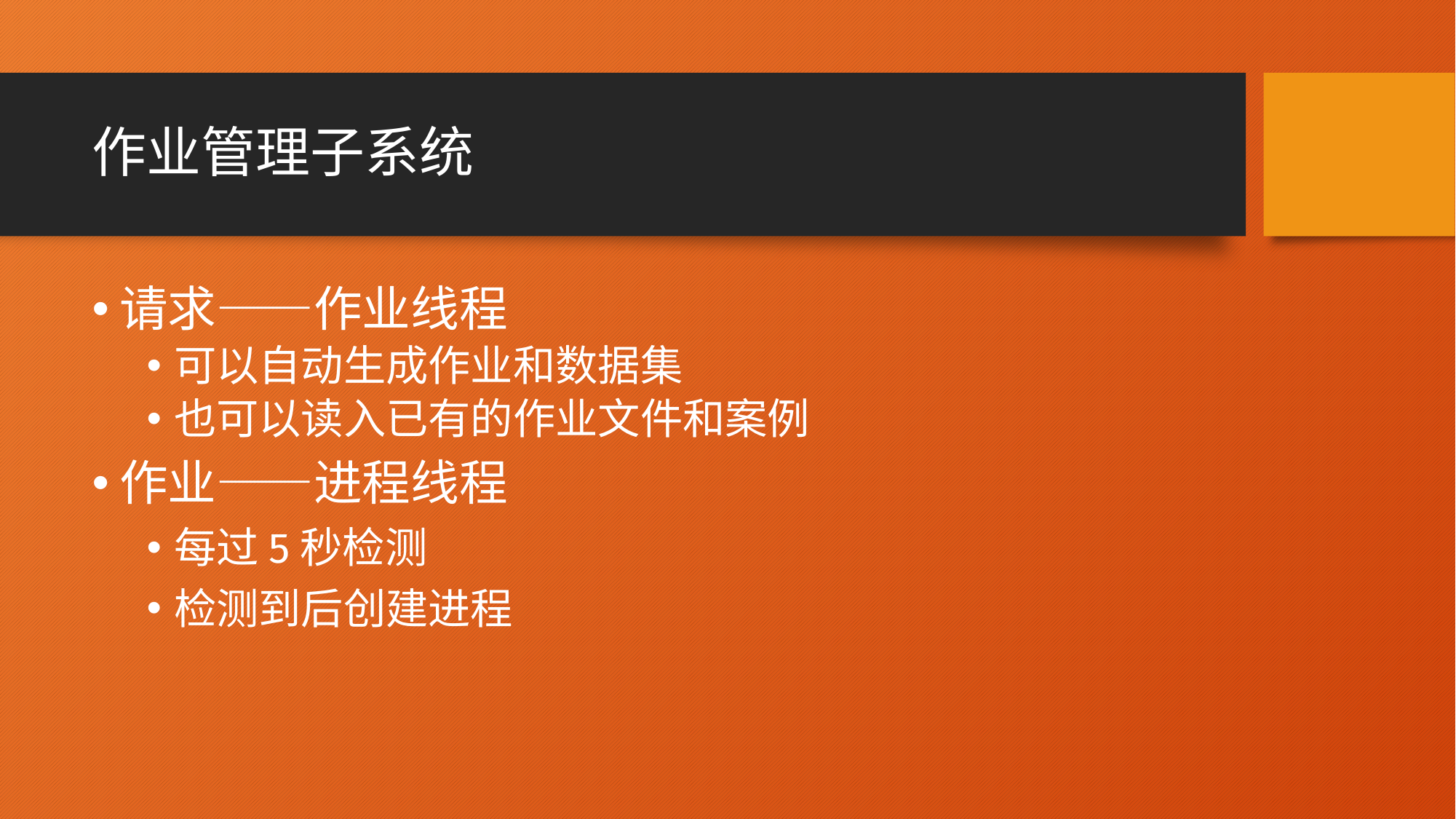

# 作业管理子系统
请求——作业线程
可以自动生成作业和数据集
也可以读入已有的作业文件和案例
作业——进程线程
每过5秒检测
检测到后创建进程